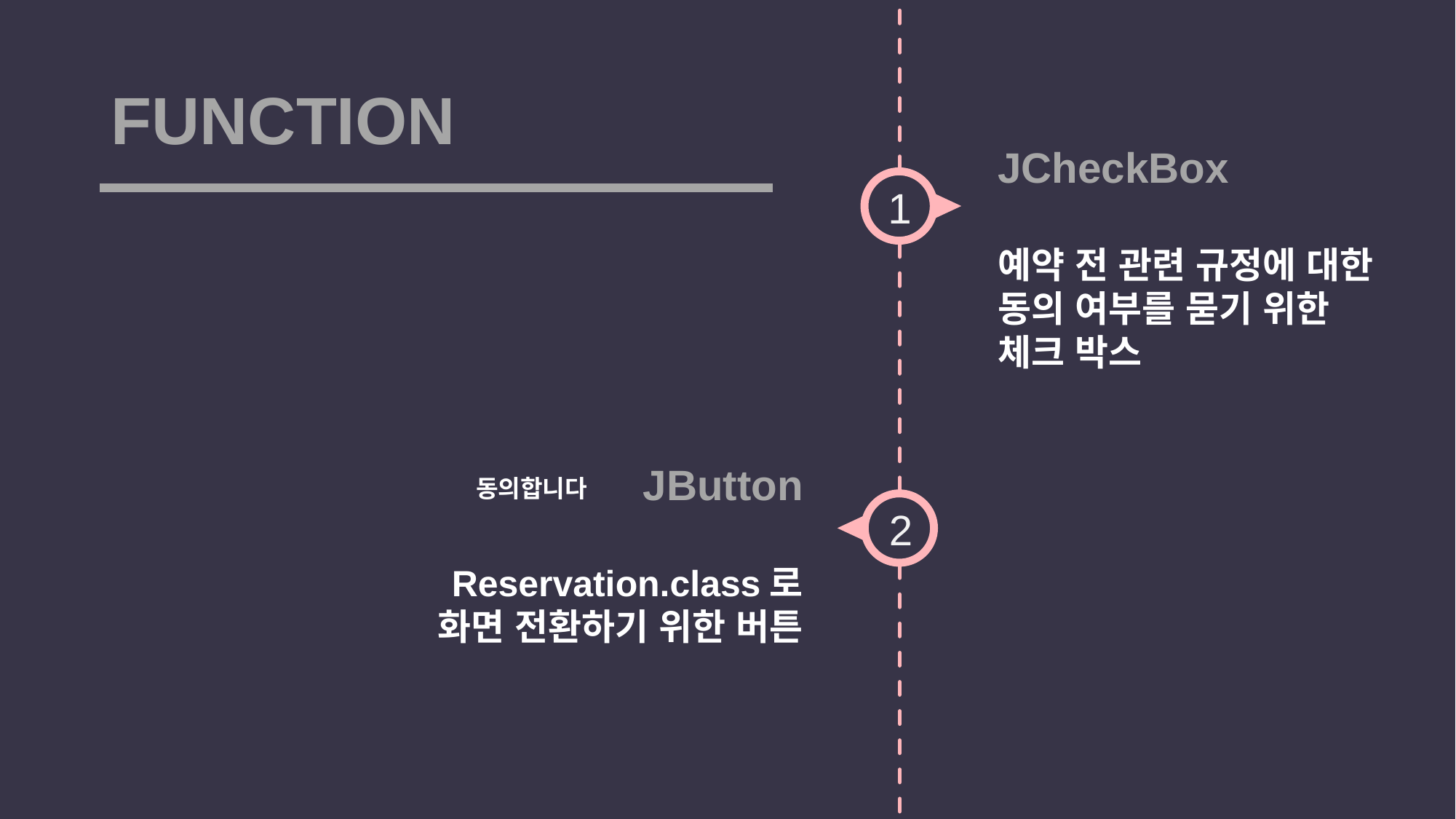

# FUNCTION
JCheckBox

예약 전 관련 규정에 대한
동의 여부를 묻기 위한
체크 박스

1

JButton

Reservation.class로
화면 전환하기 위한 버튼
동의합니다

2